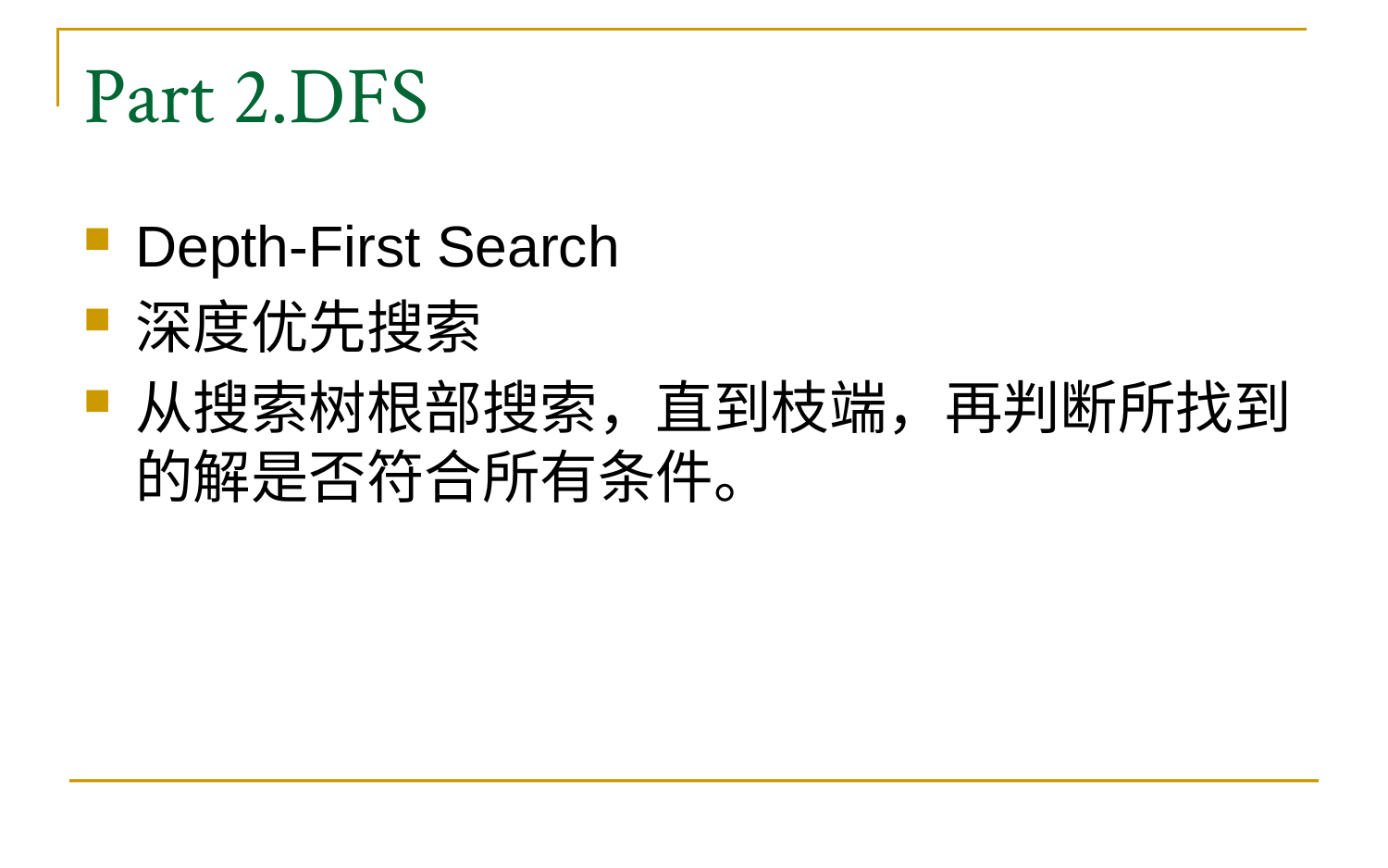

# Part 2.DFS
Depth-First Search
深度优先搜索
从搜索树根部搜索，直到枝端，再判断所找到的解是否符合所有条件。